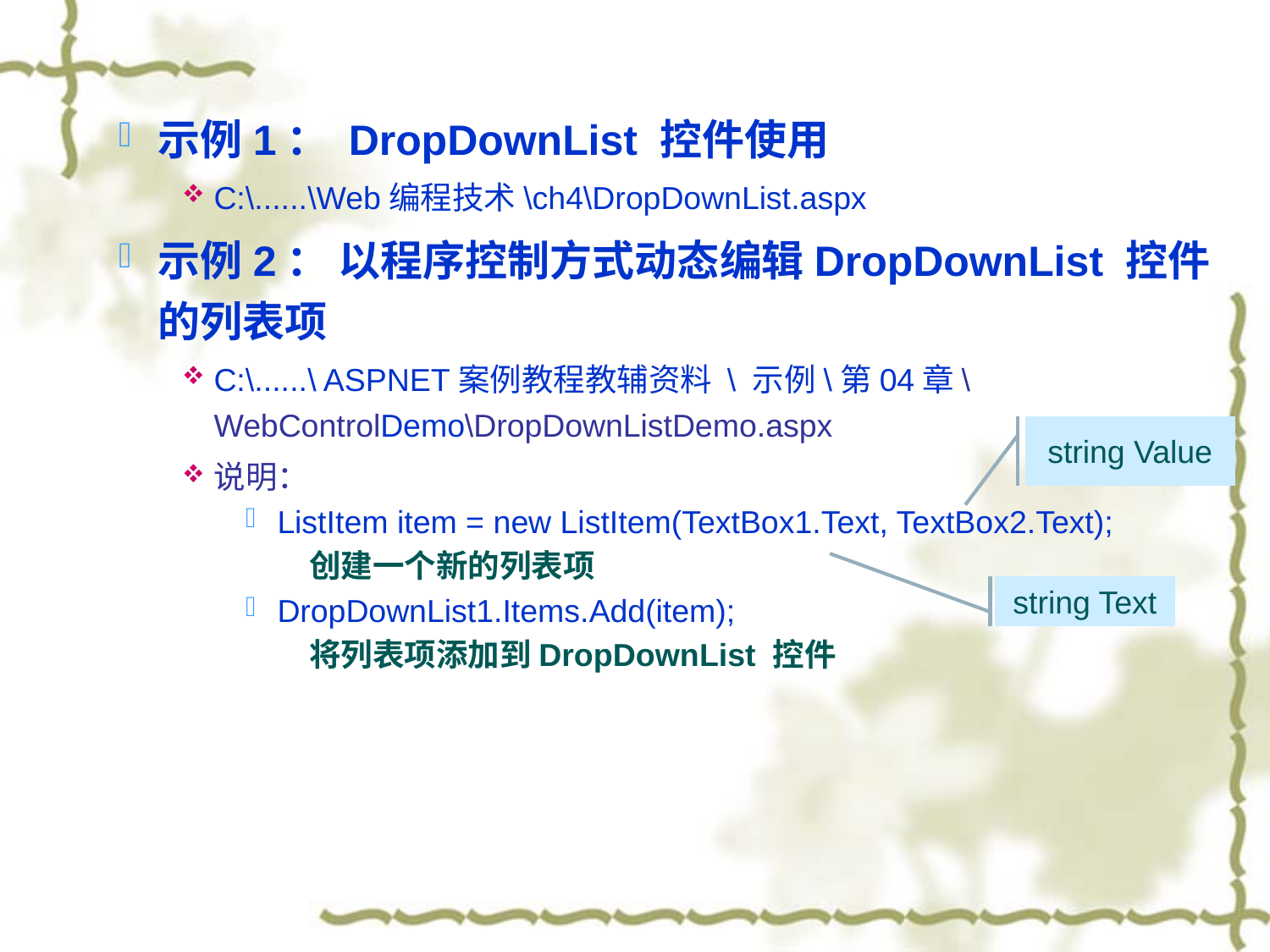

示例1： DropDownList 控件使用
C:\......\Web编程技术\ch4\DropDownList.aspx
示例2： 以程序控制方式动态编辑DropDownList 控件的列表项
C:\......\ ASPNET案例教程教辅资料 \ 示例\第04章\WebControlDemo\DropDownListDemo.aspx
说明：
ListItem item = new ListItem(TextBox1.Text, TextBox2.Text);
创建一个新的列表项
DropDownList1.Items.Add(item);
将列表项添加到DropDownList 控件

string Value
string Text